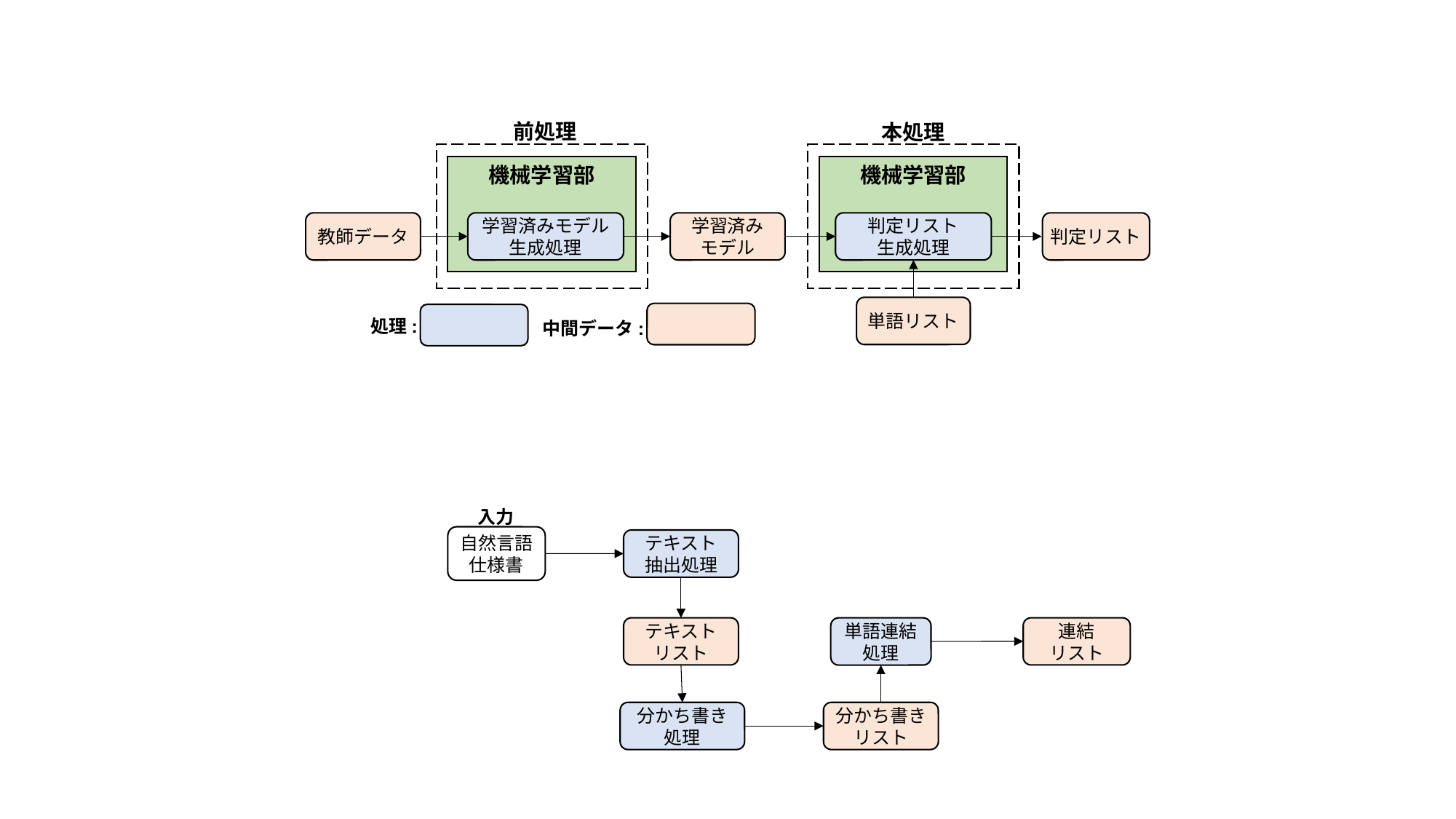

前処理
本処理

機械学習部
機械学習部
判定リスト
教師データ
学習済みモデル
生成処理
学習済み
モデル
判定リスト
生成処理
単語リスト

処理:
中間データ:
入力
自然言語
仕様書
テキスト
抽出処理
連結
リスト
テキスト
リスト
単語連結
処理
分かち書き
処理
分かち書き
リスト